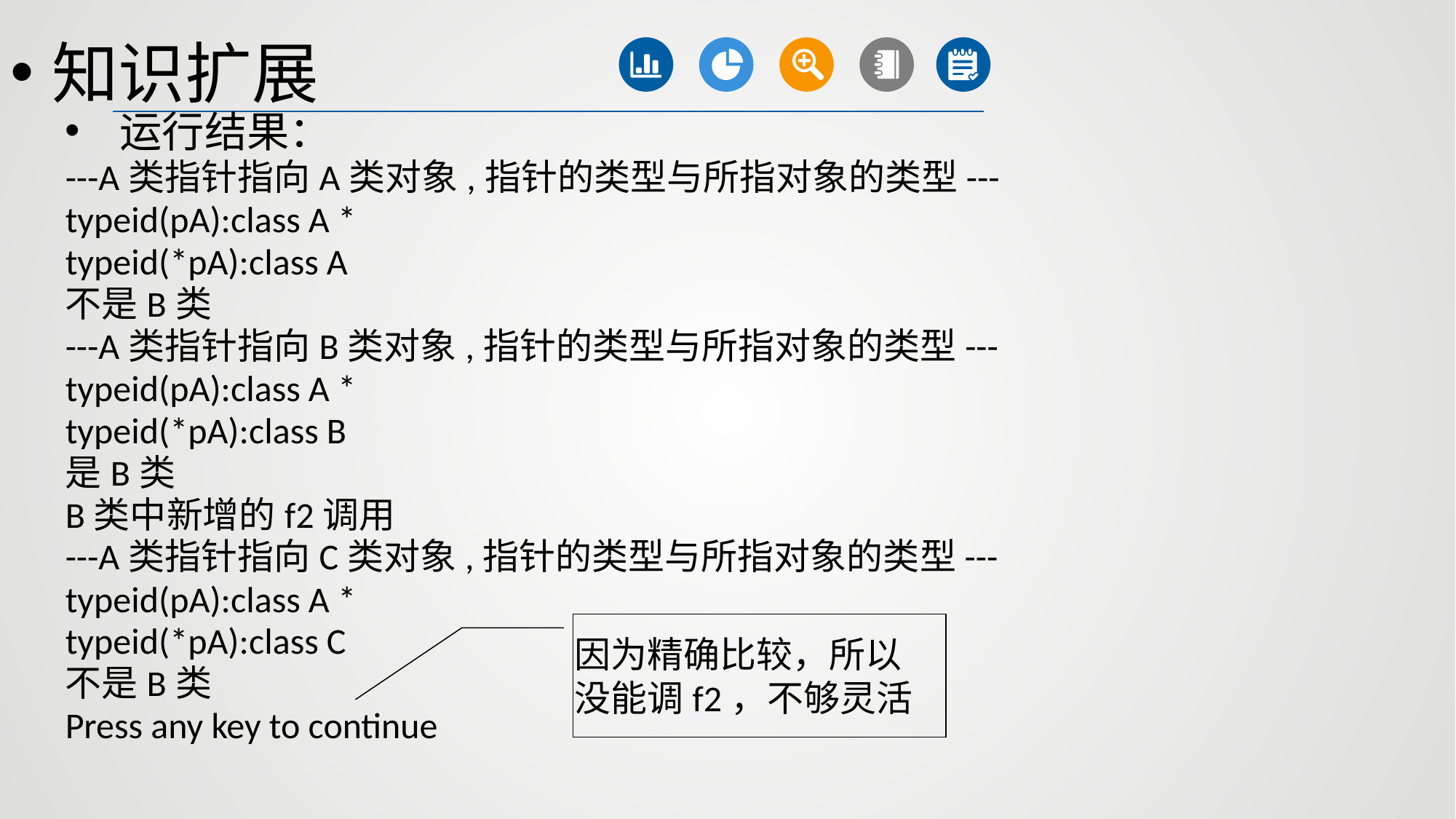

知识扩展

运行结果：
---A类指针指向A类对象,指针的类型与所指对象的类型---
typeid(pA):class A *
typeid(*pA):class A
不是B类
---A类指针指向B类对象,指针的类型与所指对象的类型---
typeid(pA):class A *
typeid(*pA):class B
是B类
B类中新增的f2调用
---A类指针指向C类对象,指针的类型与所指对象的类型---
typeid(pA):class A *
typeid(*pA):class C
不是B类
Press any key to continue

因为精确比较，所以没能调f2，不够灵活